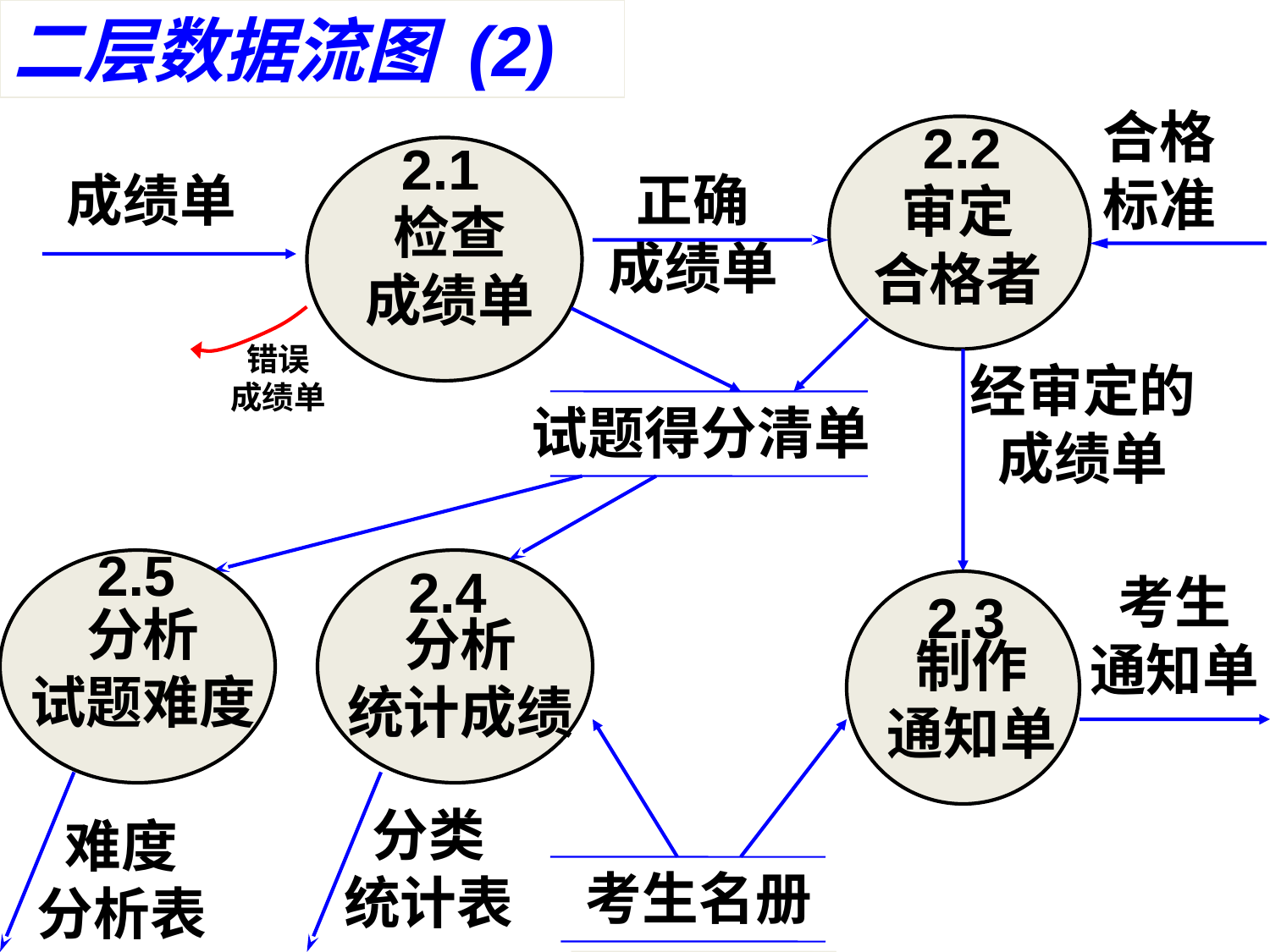

二层数据流图 (2)
合格
标准
2.2

2.1

成绩单
正确
成绩单
审定
合格者
检查
成绩单

错误
成绩单
经审定的
成绩单

试题得分清单

2.5

2.4
考生
通知单

2.3
分析
试题难度
分析
统计成绩
制作
通知单

分类
统计表
难度
分析表

考生名册